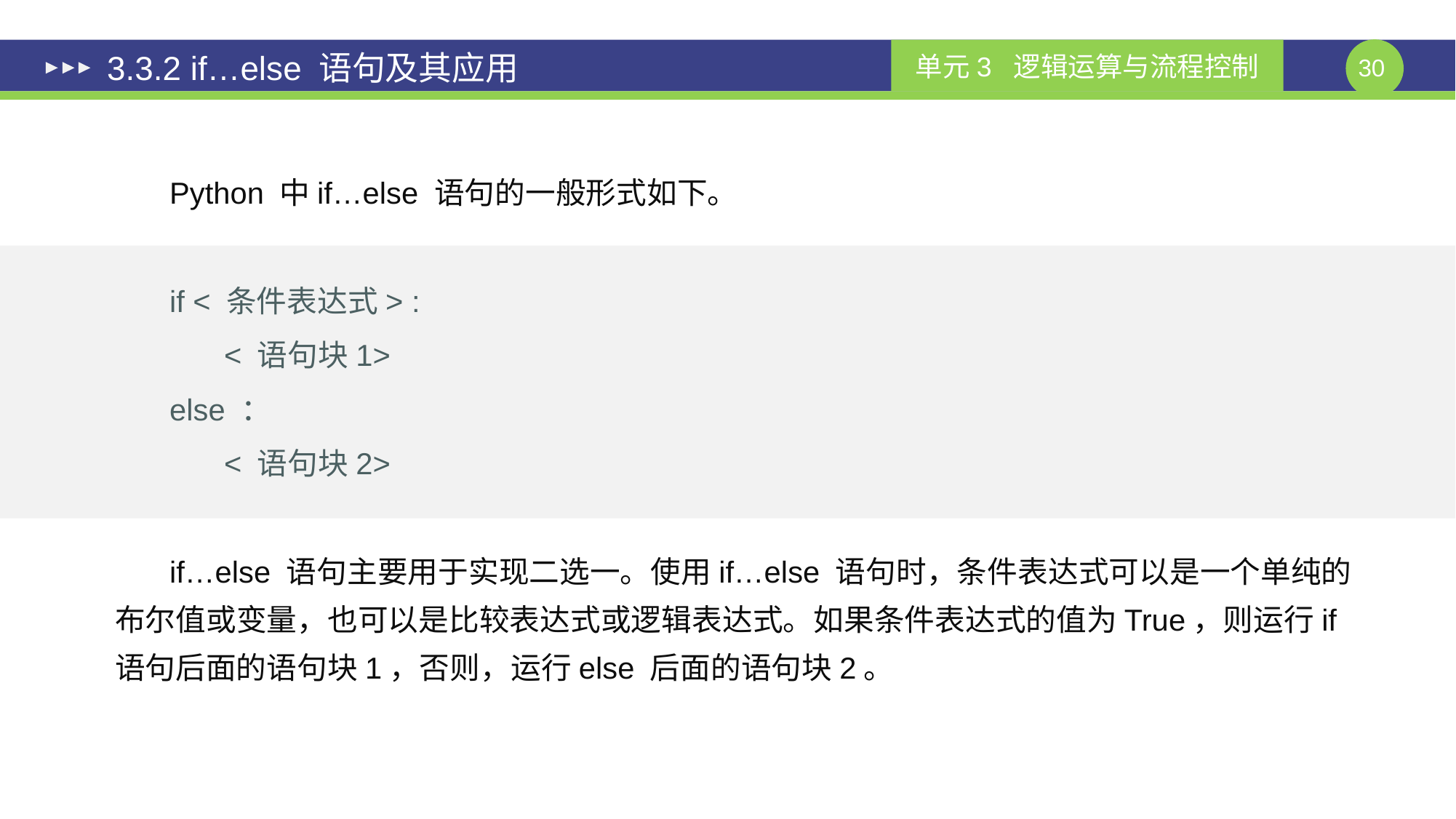

# 3.3.2 if…else 语句及其应用
Python 中if…else 语句的一般形式如下。

if < 条件表达式> :
	< 语句块1>
else ：
	< 语句块2>

if…else 语句主要用于实现二选一。使用if…else 语句时，条件表达式可以是一个单纯的布尔值或变量，也可以是比较表达式或逻辑表达式。如果条件表达式的值为True，则运行if语句后面的语句块1，否则，运行else 后面的语句块2。